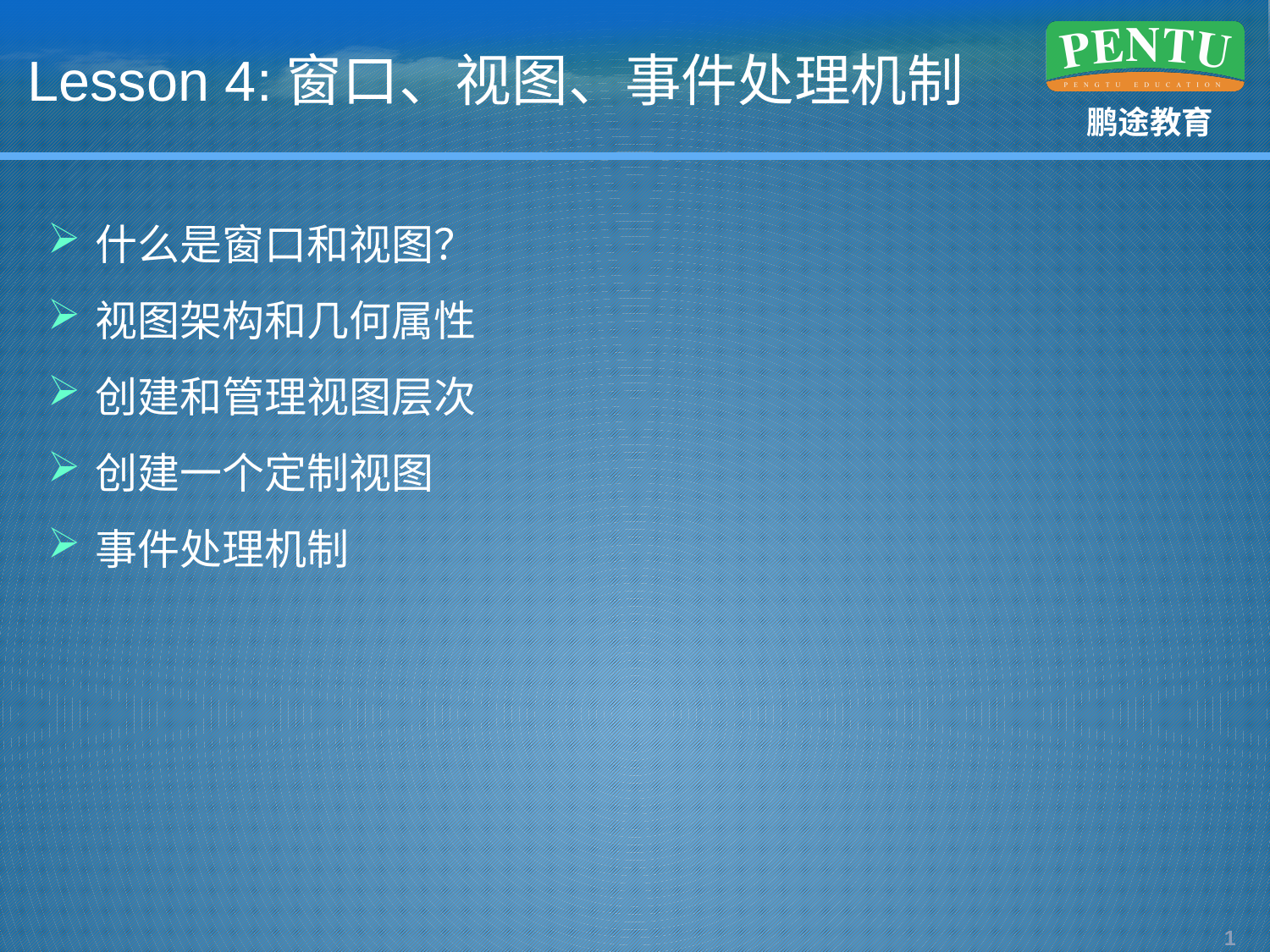

# Lesson 4:窗口、视图、事件处理机制
什么是窗口和视图？
视图架构和几何属性
创建和管理视图层次
创建一个定制视图
事件处理机制
1